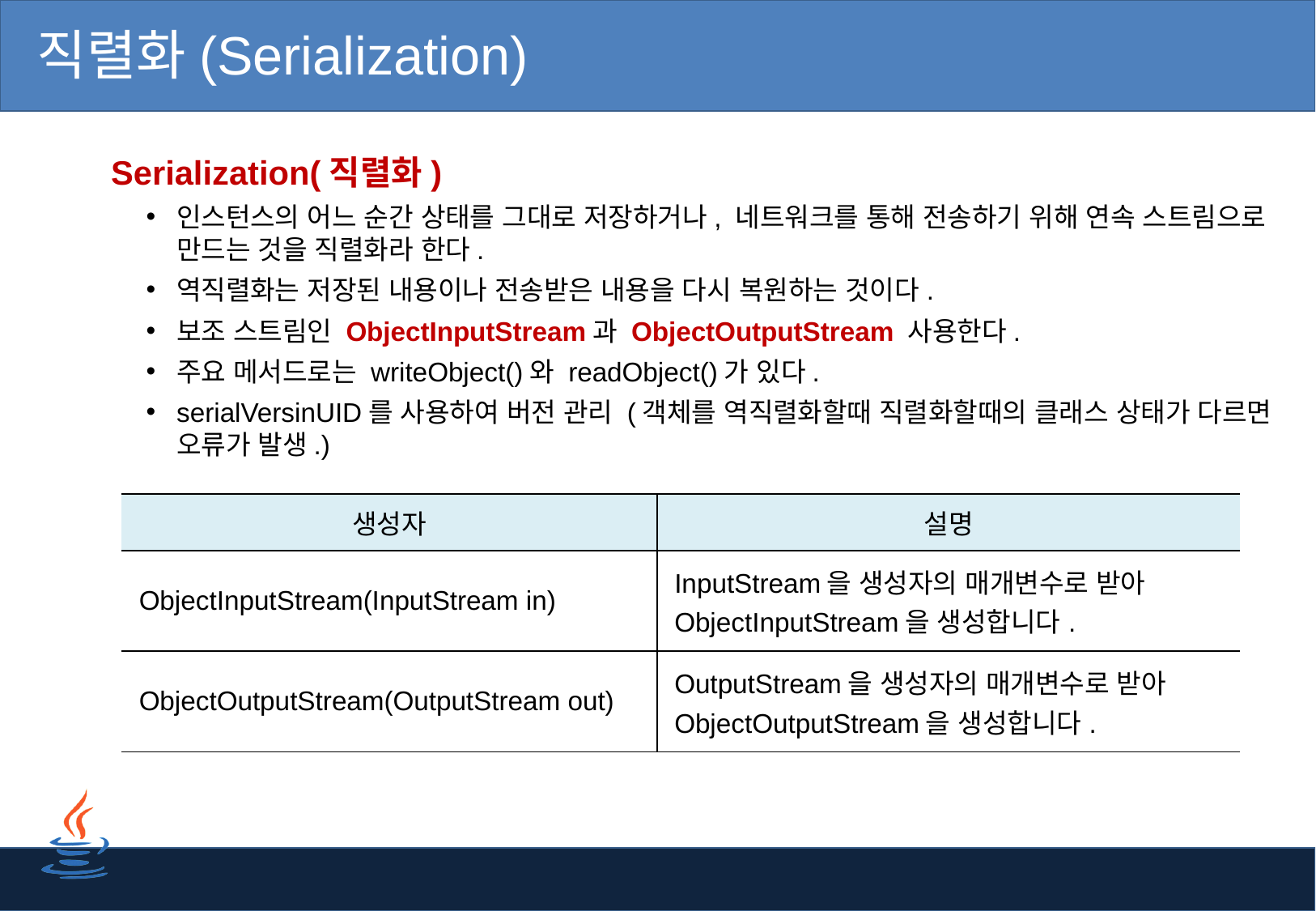

직렬화(Serialization)
   Serialization(직렬화)
인스턴스의 어느 순간 상태를 그대로 저장하거나, 네트워크를 통해 전송하기 위해 연속 스트림으로 만드는 것을 직렬화라 한다.
역직렬화는 저장된 내용이나 전송받은 내용을 다시 복원하는 것이다.
보조 스트림인 ObjectInputStream과 ObjectOutputStream 사용한다.
주요 메서드로는 writeObject()와 readObject()가 있다.
serialVersinUID를 사용하여 버전 관리 (객체를 역직렬화할때 직렬화할때의 클래스 상태가 다르면 오류가 발생.)

| 생성자 | 설명 |
| --- | --- |
| ObjectInputStream(InputStream in) | InputStream을 생성자의 매개변수로 받아 ObjectInputStream을 생성합니다. |
| ObjectOutputStream(OutputStream out) | OutputStream을 생성자의 매개변수로 받아 ObjectOutputStream을 생성합니다. |